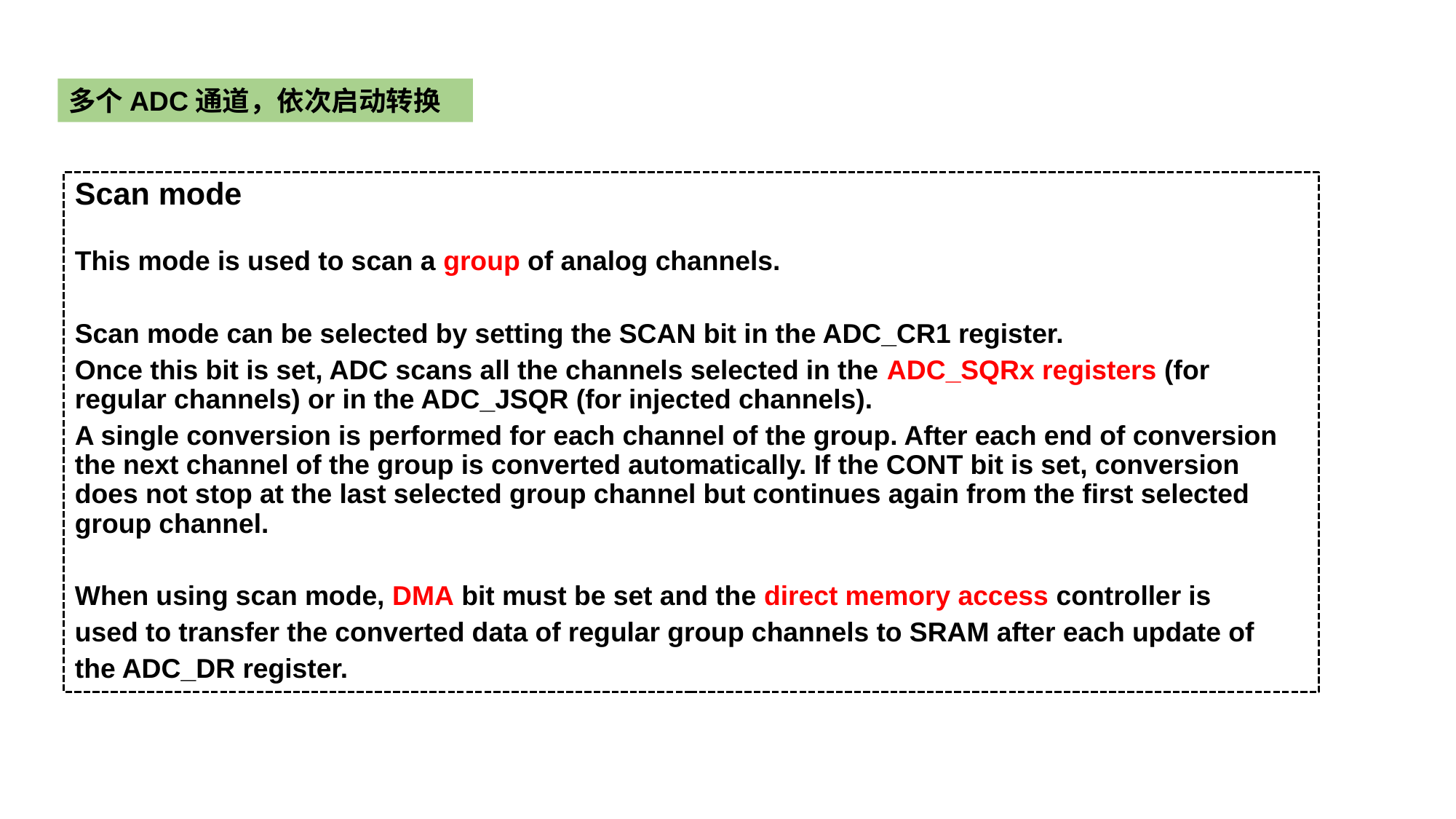

多个ADC通道，依次启动转换
Scan mode

This mode is used to scan a group of analog channels.

Scan mode can be selected by setting the SCAN bit in the ADC_CR1 register.
Once this bit is set, ADC scans all the channels selected in the ADC_SQRx registers (for regular channels) or in the ADC_JSQR (for injected channels).
A single conversion is performed for each channel of the group. After each end of conversion the next channel of the group is converted automatically. If the CONT bit is set, conversion does not stop at the last selected group channel but continues again from the first selected group channel.

When using scan mode, DMA bit must be set and the direct memory access controller is
used to transfer the converted data of regular group channels to SRAM after each update of
the ADC_DR register.